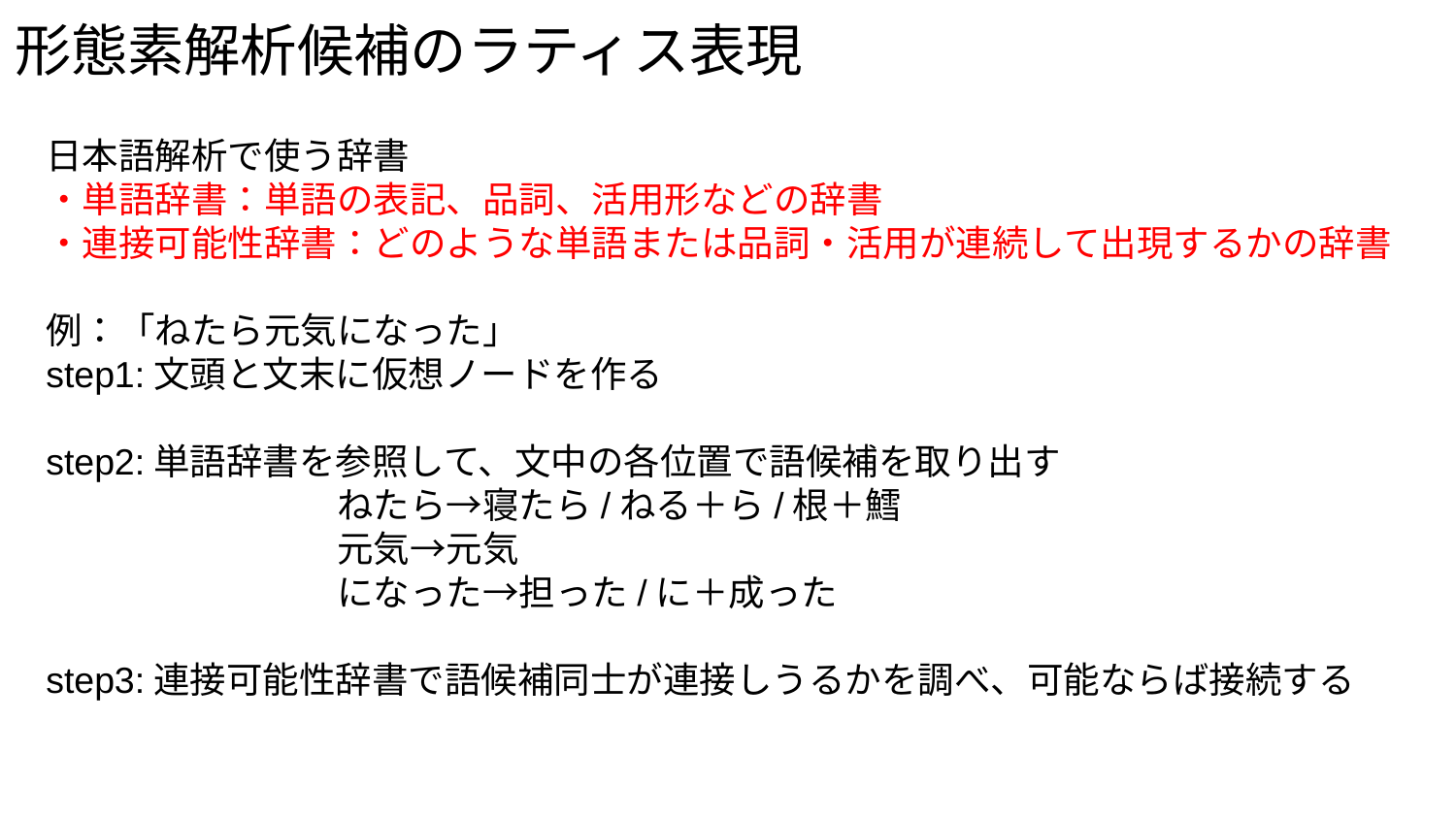

# 形態素解析候補のラティス表現
日本語解析で使う辞書
・単語辞書：単語の表記、品詞、活用形などの辞書
・連接可能性辞書：どのような単語または品詞・活用が連続して出現するかの辞書

例：「ねたら元気になった」
step1:文頭と文末に仮想ノードを作る

step2:単語辞書を参照して、文中の各位置で語候補を取り出す
		ねたら→寝たら/ねる＋ら/根＋鱈
		元気→元気
		になった→担った/に＋成った

step3:連接可能性辞書で語候補同士が連接しうるかを調べ、可能ならば接続する